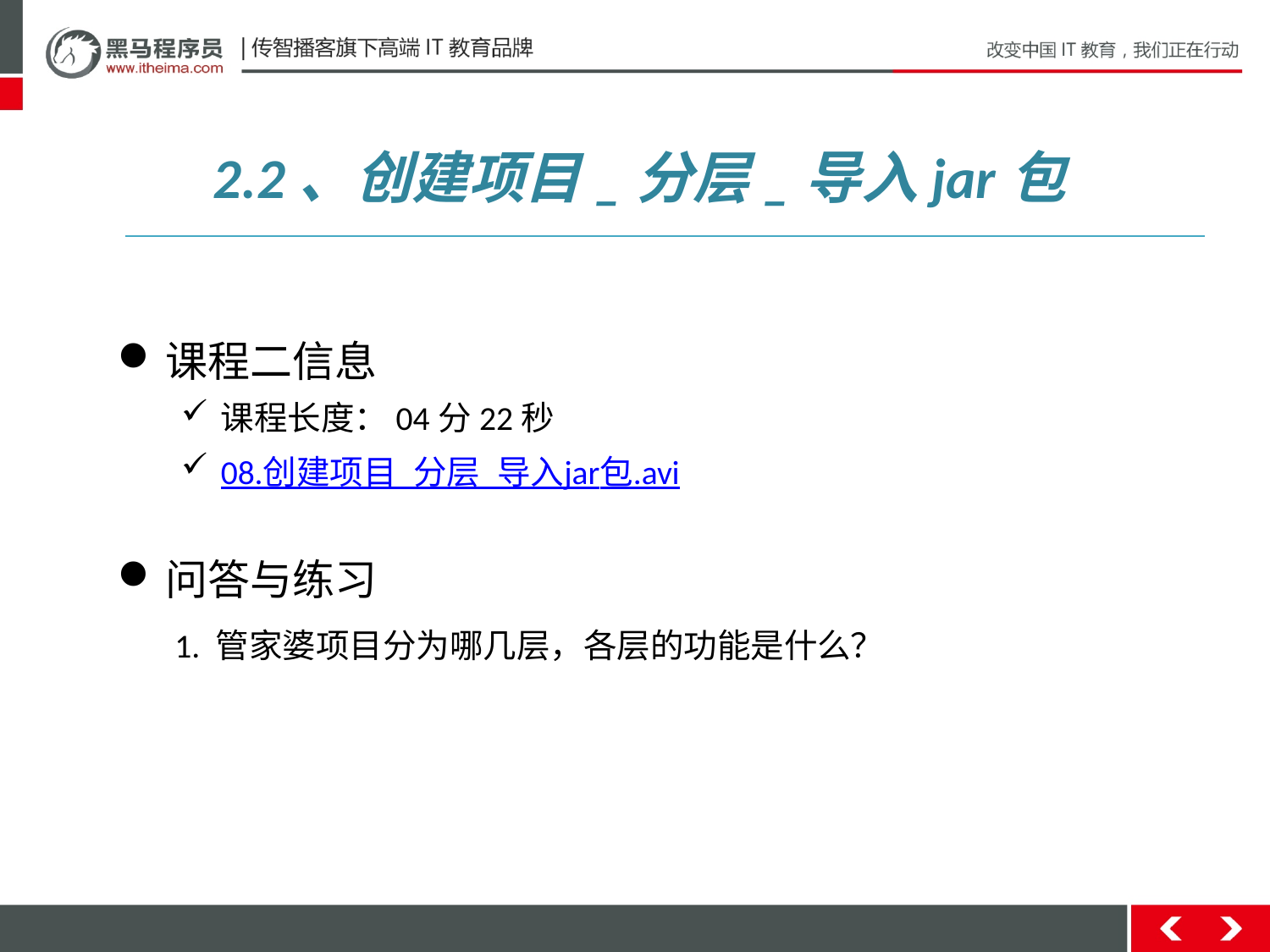

2.2、创建项目_分层_导入jar包

课程二信息
课程长度：04分22秒
08.创建项目_分层_导入jar包.avi

问答与练习
      1. 管家婆项目分为哪几层，各层的功能是什么？